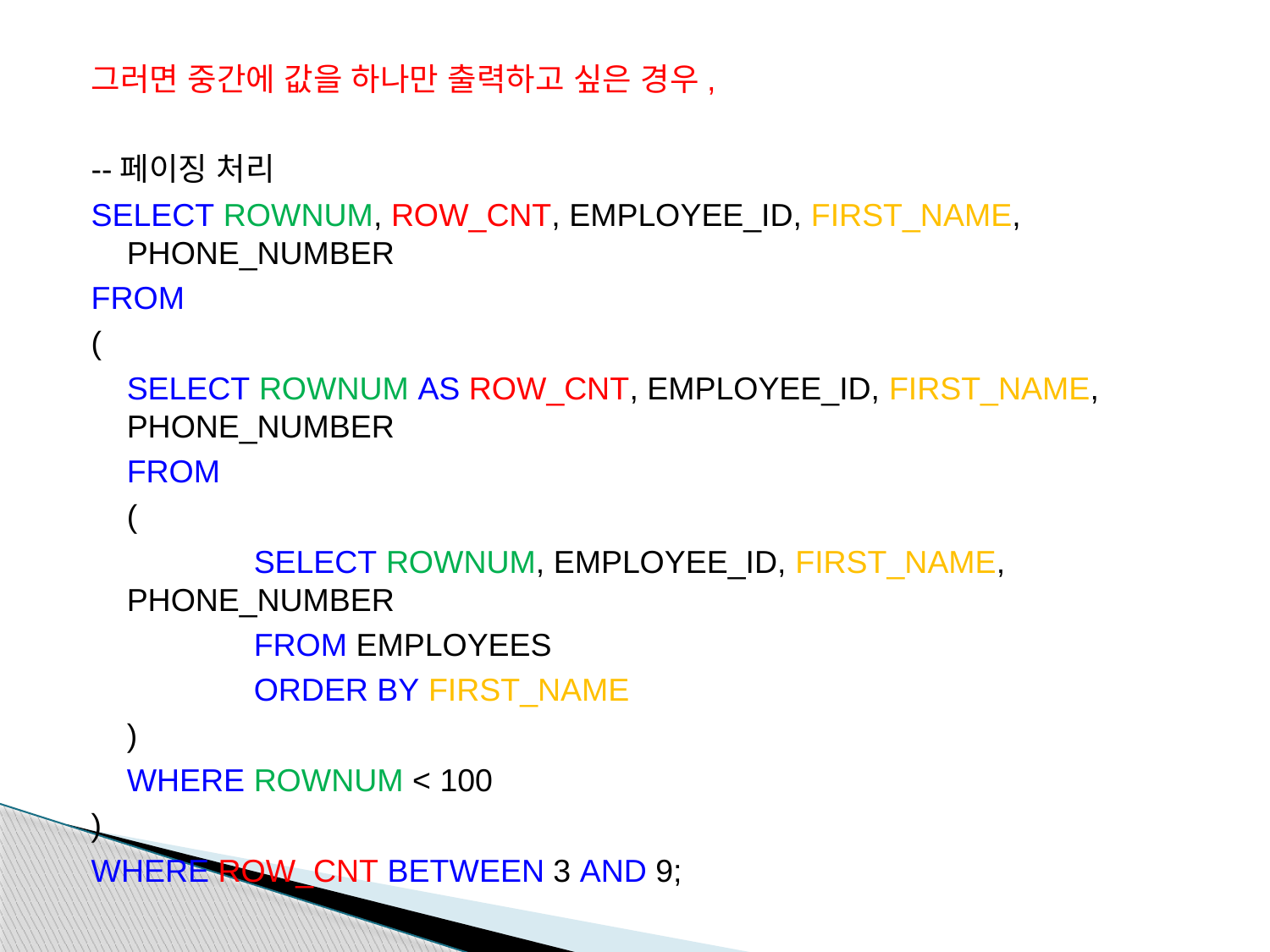

그러면 중간에 값을 하나만 출력하고 싶은 경우,

--페이징 처리
SELECT ROWNUM, ROW_CNT, EMPLOYEE_ID, FIRST_NAME, PHONE_NUMBER
FROM
(
	SELECT ROWNUM AS ROW_CNT, EMPLOYEE_ID, FIRST_NAME, 	PHONE_NUMBER
	FROM
	(
		SELECT ROWNUM, EMPLOYEE_ID, FIRST_NAME, PHONE_NUMBER
		FROM EMPLOYEES
		ORDER BY FIRST_NAME
	)
	WHERE ROWNUM < 100
)
WHERE ROW_CNT BETWEEN 3 AND 9;